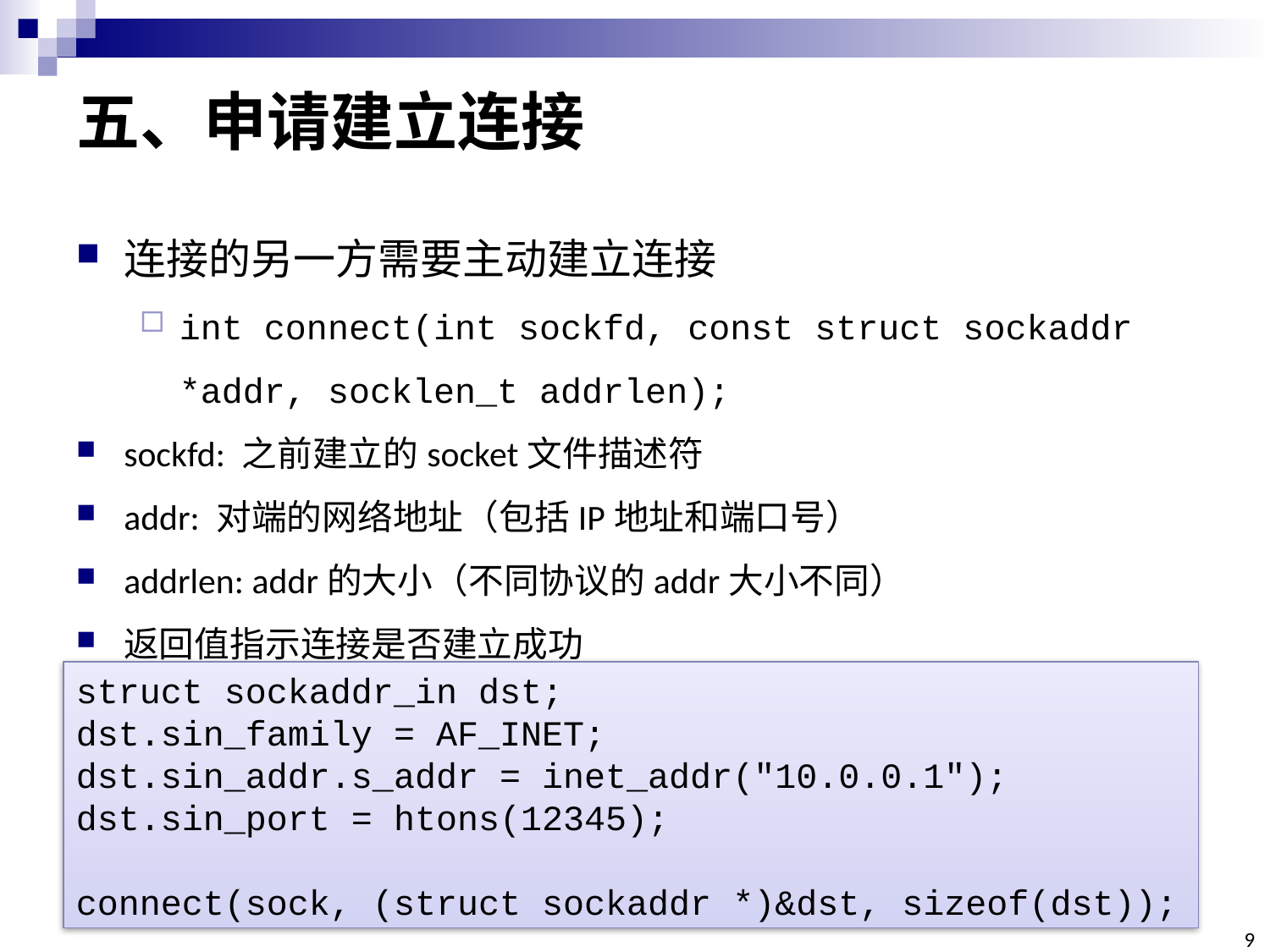

# 五、申请建立连接
连接的另一方需要主动建立连接
int connect(int sockfd, const struct sockaddr *addr, socklen_t addrlen);
sockfd: 之前建立的socket文件描述符
addr: 对端的网络地址（包括IP地址和端口号）
addrlen: addr的大小（不同协议的addr大小不同）
返回值指示连接是否建立成功

struct sockaddr_in dst;
dst.sin_family = AF_INET;
dst.sin_addr.s_addr = inet_addr("10.0.0.1");
dst.sin_port = htons(12345);

connect(sock, (struct sockaddr *)&dst, sizeof(dst));
9